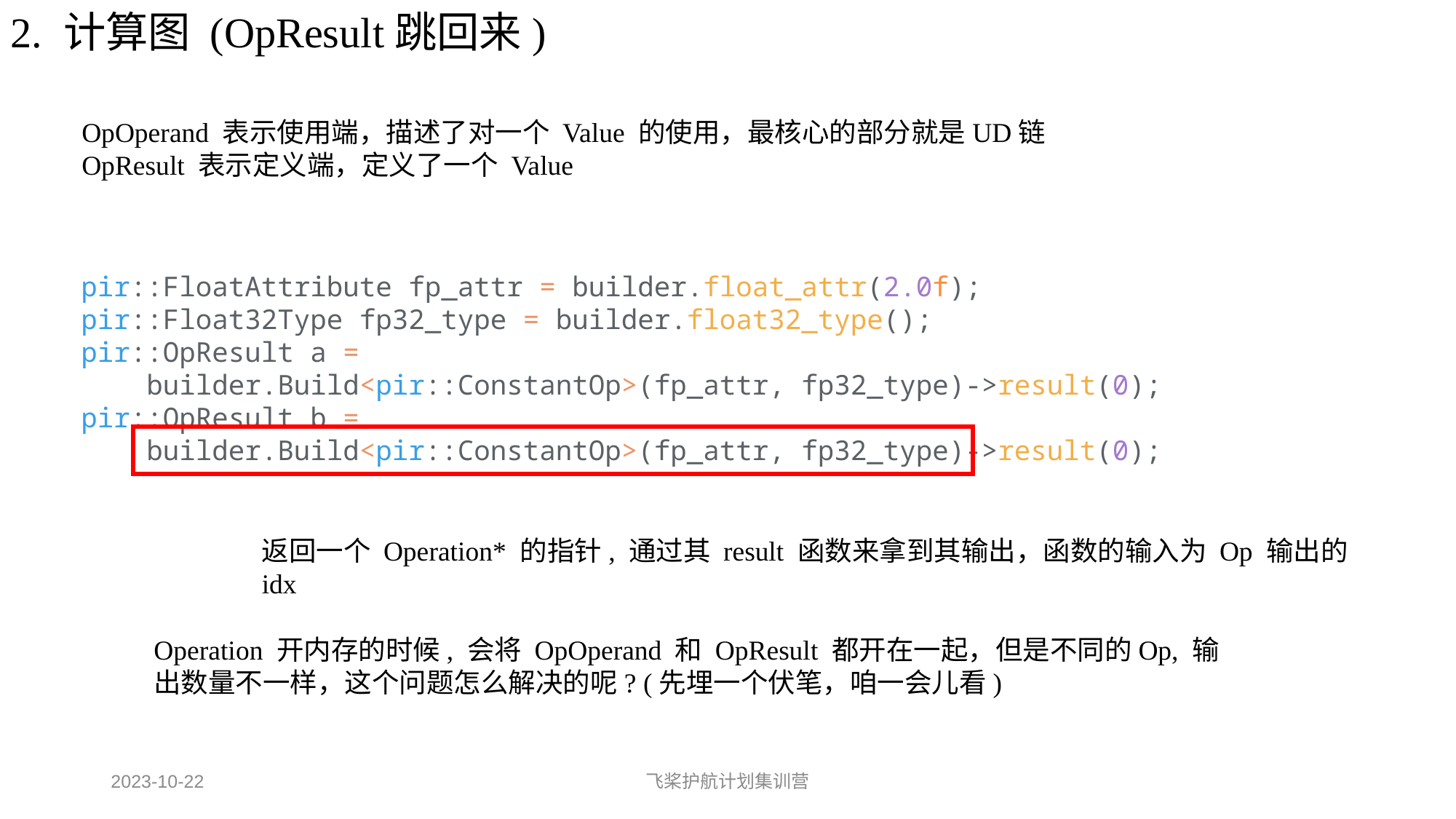

2. 计算图 (OpResult跳回来)
OpOperand 表示使用端，描述了对一个 Value 的使用，最核心的部分就是UD链
OpResult 表示定义端，定义了一个 Value
  pir::FloatAttribute fp_attr = builder.float_attr(2.0f);
  pir::Float32Type fp32_type = builder.float32_type();
  pir::OpResult a =
      builder.Build<pir::ConstantOp>(fp_attr, fp32_type)->result(0);
  pir::OpResult b =
      builder.Build<pir::ConstantOp>(fp_attr, fp32_type)->result(0);

返回一个 Operation* 的指针, 通过其 result 函数来拿到其输出，函数的输入为 Op 输出的 idx
Operation 开内存的时候, 会将 OpOperand 和 OpResult 都开在一起，但是不同的Op, 输出数量不一样，这个问题怎么解决的呢? (先埋一个伏笔，咱一会儿看)
2023-10-22
飞桨护航计划集训营